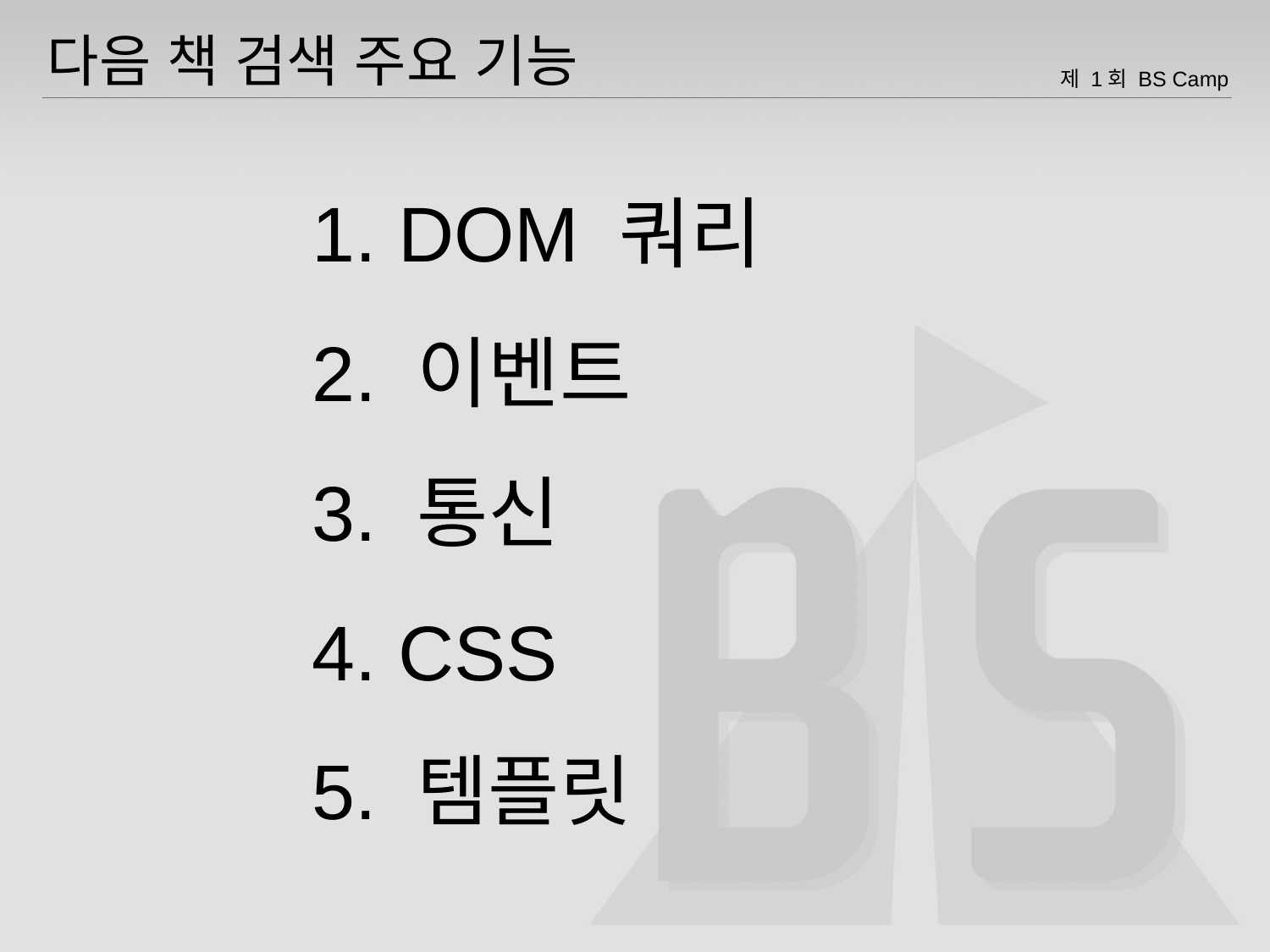

# 다음 책 검색 주요 기능
 DOM 쿼리
 이벤트
 통신
 CSS
 템플릿